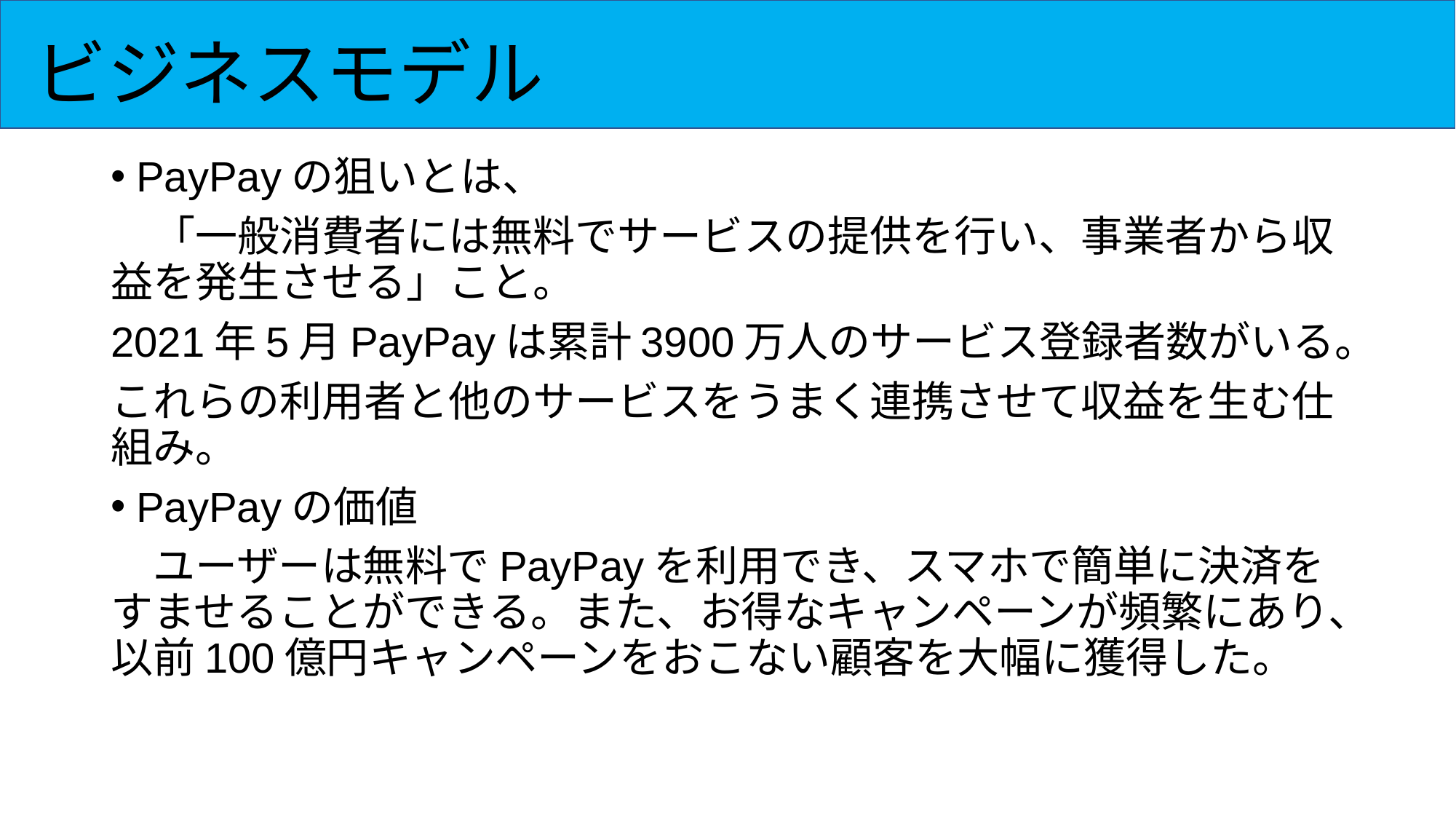

ビジネスモデル
#
PayPayの狙いとは、
　「一般消費者には無料でサービスの提供を行い、事業者から収益を発生させる」こと。
2021年5月PayPayは累計3900万人のサービス登録者数がいる。
これらの利用者と他のサービスをうまく連携させて収益を生む仕組み。
PayPayの価値
　ユーザーは無料でPayPayを利用でき、スマホで簡単に決済をすませることができる。また、お得なキャンペーンが頻繁にあり、以前100億円キャンペーンをおこない顧客を大幅に獲得した。